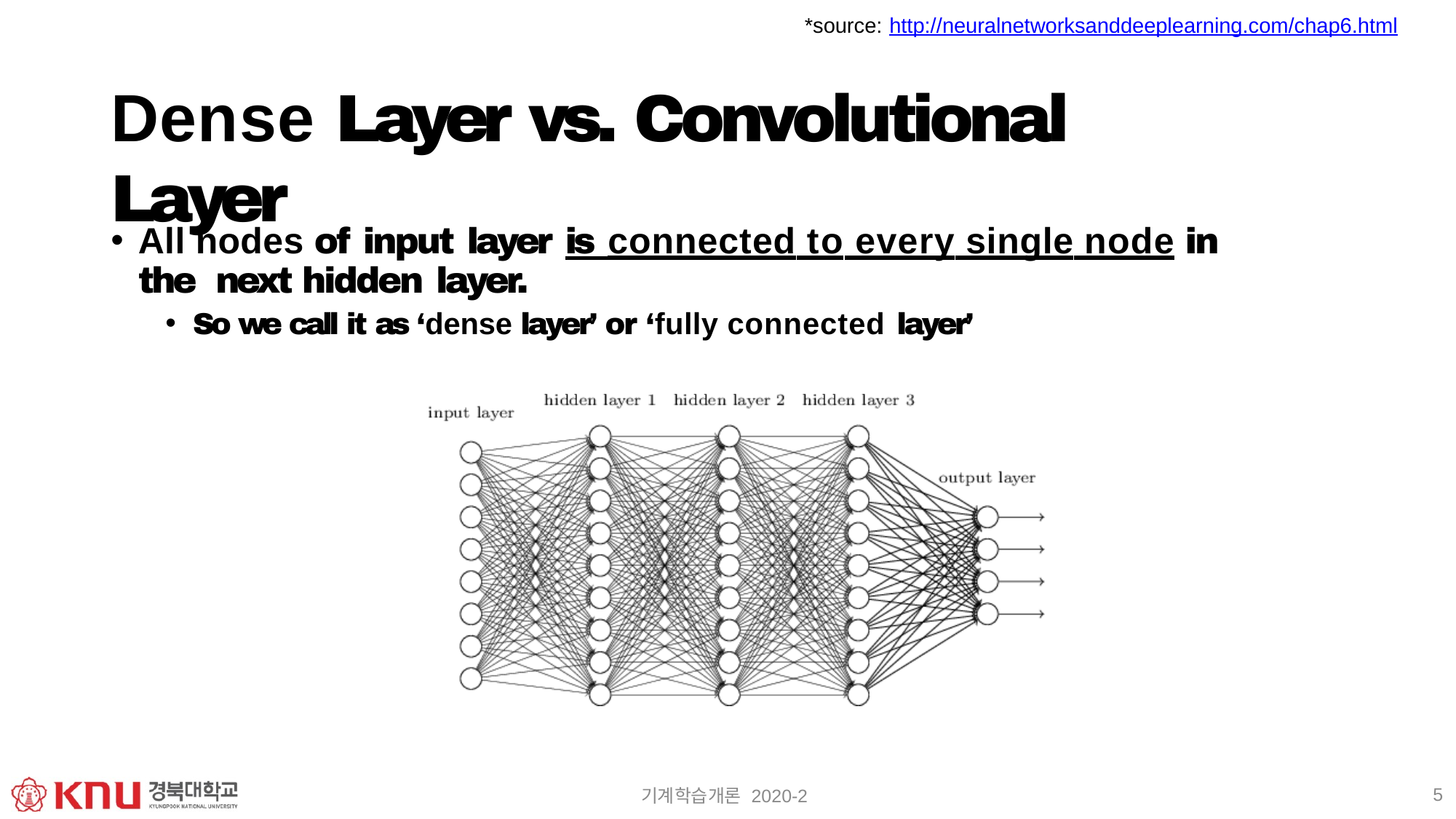

*source: http://neuralnetworksanddeeplearning.com/chap6.html
# Dense Layer vs. Convolutional Layer
All nodes of input layer is connected to every single node in the  next hidden layer.
So we call it as ‘dense layer’ or ‘fully connected layer’

5
기계학습개론 2020-2